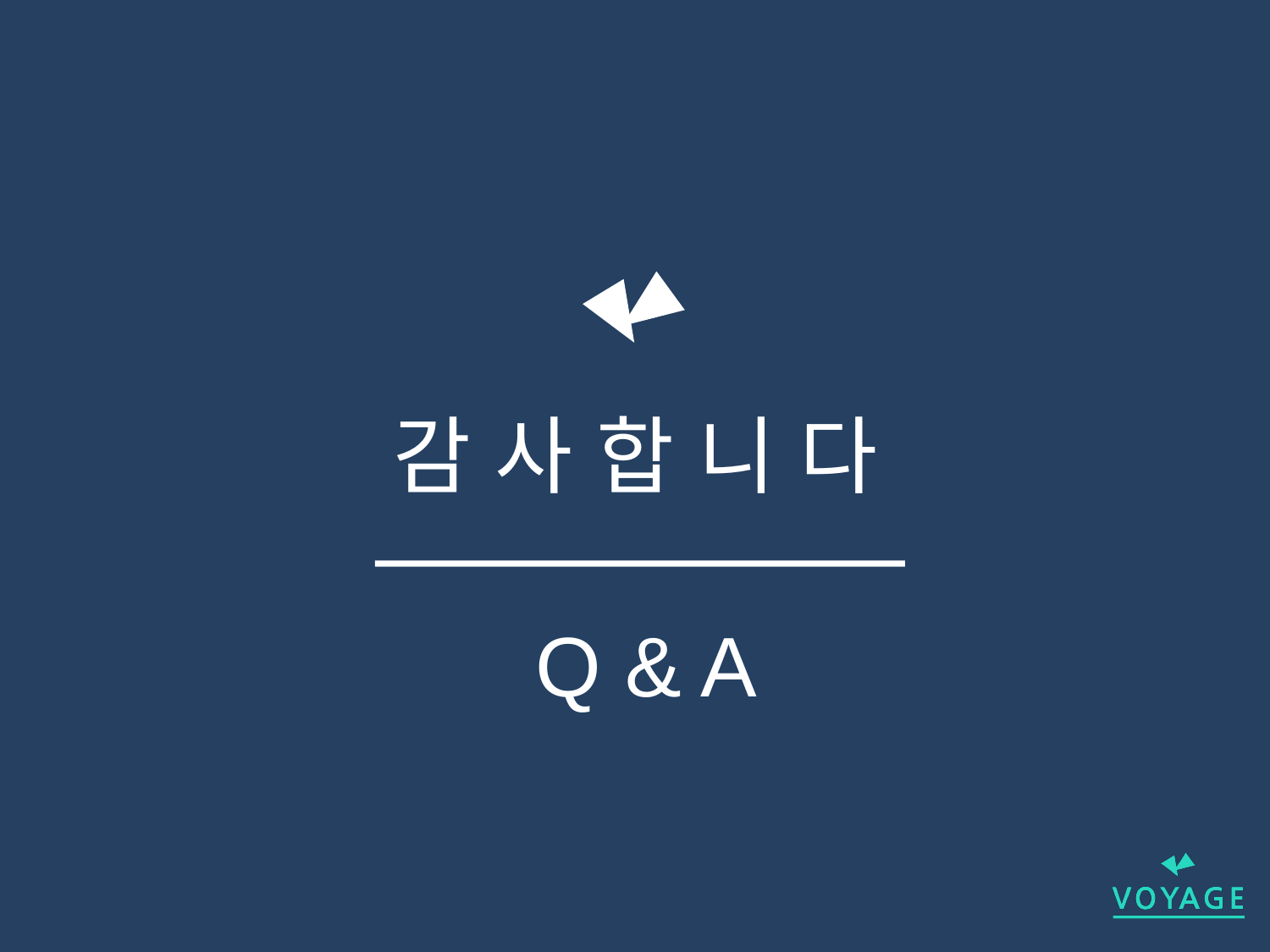

감 사 합 니 다

Q & A